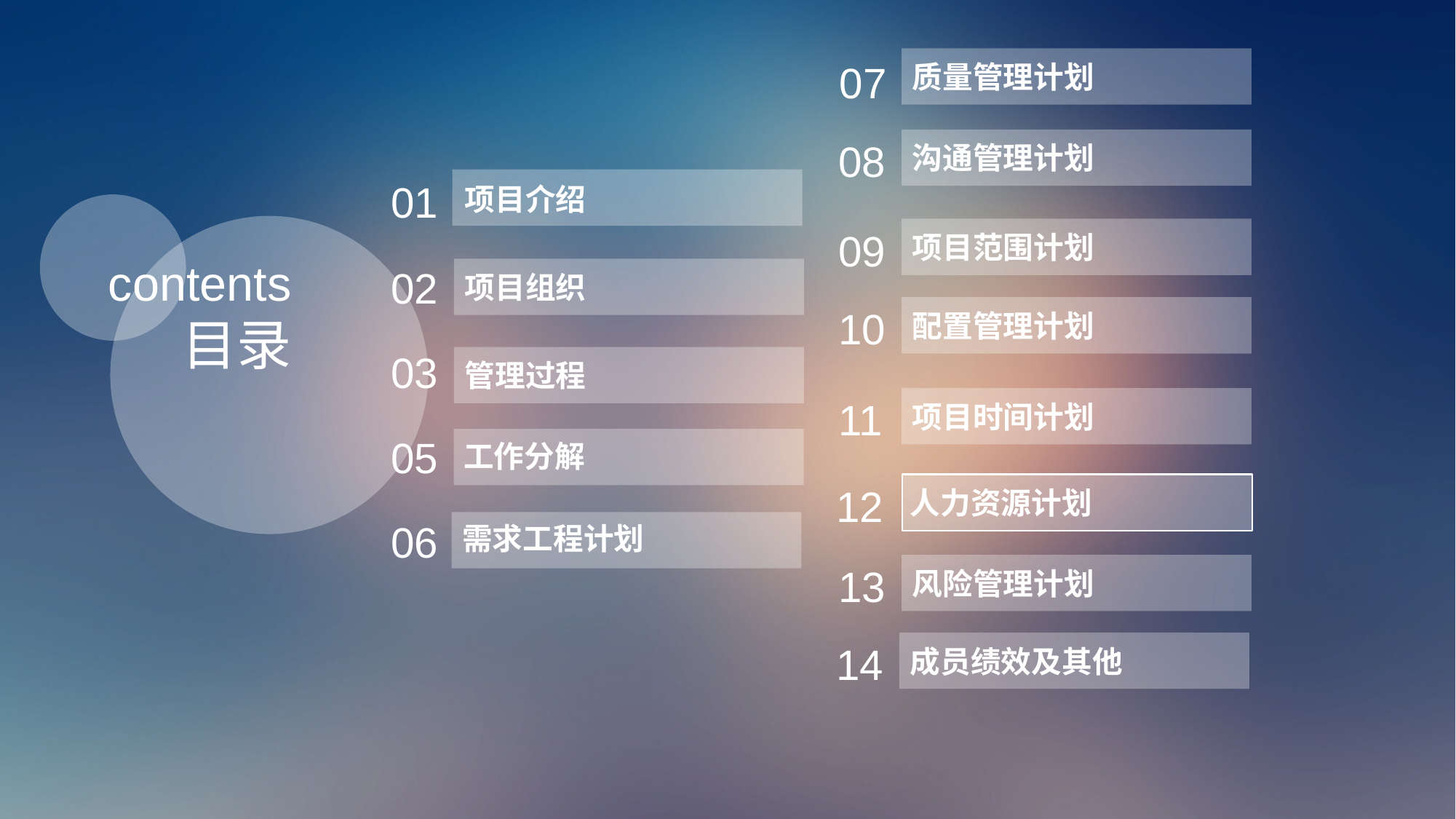

07
质量管理计划
08

沟通管理计划

01
项目介绍

09

项目范围计划
contents
目录
02

项目组织
10

配置管理计划
03

管理过程
11

项目时间计划
05

工作分解
12

人力资源计划
06

需求工程计划
13

风险管理计划
14

成员绩效及其他